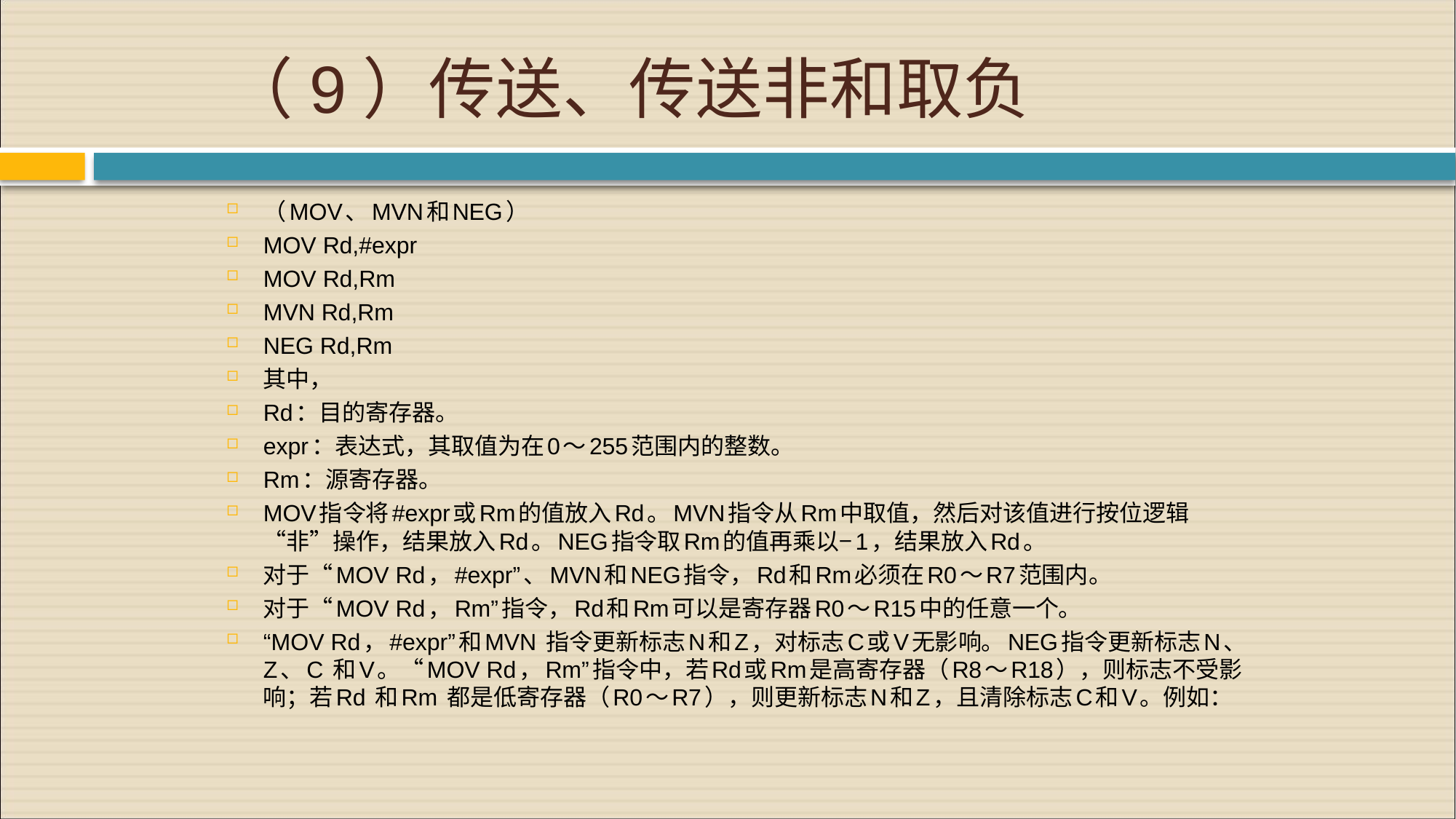

# （9）传送、传送非和取负
（MOV、MVN和NEG）
MOV Rd,#expr
MOV Rd,Rm
MVN Rd,Rm
NEG Rd,Rm
其中，
Rd：目的寄存器。
expr：表达式，其取值为在0～255范围内的整数。
Rm：源寄存器。
MOV指令将#expr或Rm的值放入Rd。MVN指令从Rm中取值，然后对该值进行按位逻辑“非”操作，结果放入Rd。NEG指令取Rm的值再乘以−1，结果放入Rd。
对于“MOV Rd，#expr”、MVN和NEG指令，Rd和Rm必须在R0～R7范围内。
对于“MOV Rd，Rm”指令，Rd和Rm可以是寄存器R0～R15中的任意一个。
“MOV Rd，#expr”和MVN 指令更新标志N和Z，对标志C或V无影响。NEG指令更新标志N、Z、C 和V。“MOV Rd，Rm”指令中，若Rd或Rm是高寄存器（R8～R18），则标志不受影响；若Rd 和Rm 都是低寄存器（R0～R7），则更新标志N和Z，且清除标志C和V。例如：